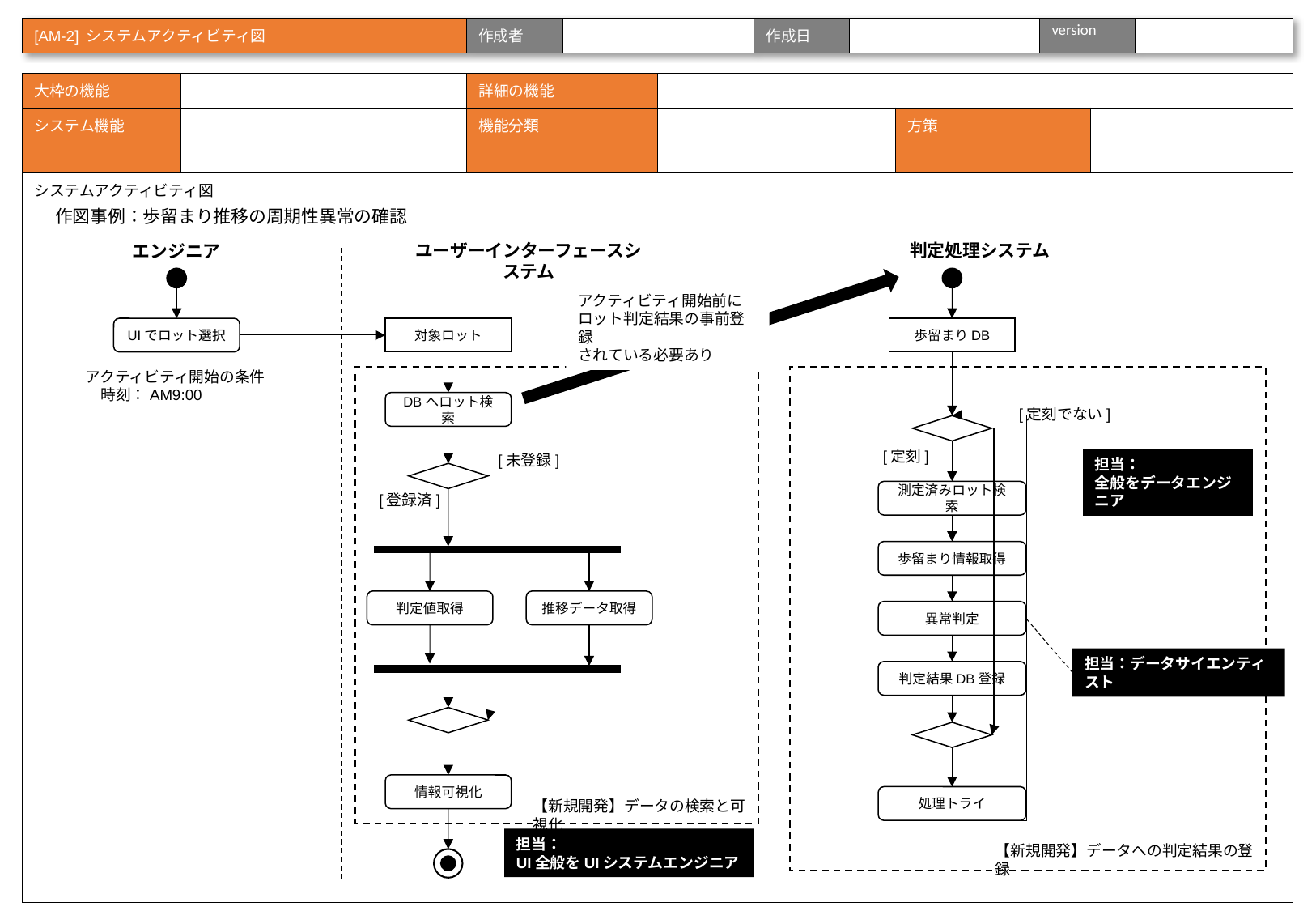

作図事例：歩留まり推移の周期性異常の確認
ユーザーインターフェースシステム
判定処理システム
エンジニア

アクティビティ開始前に
ロット判定結果の事前登録
されている必要あり
UIでロット選択
対象ロット
歩留まりDB

アクティビティ開始の条件
　時刻：AM9:00

DBへロット検索
[定刻でない]

[定刻]
[未登録]
担当：
全般をデータエンジニア

測定済みロット検索
[登録済]
歩留まり情報取得

判定値取得
推移データ取得
異常判定
担当：データサイエンティスト
判定結果DB登録

情報可視化
処理トライ
【新規開発】データの検索と可視化
担当：
UI全般をUIシステムエンジニア
【新規開発】データへの判定結果の登録